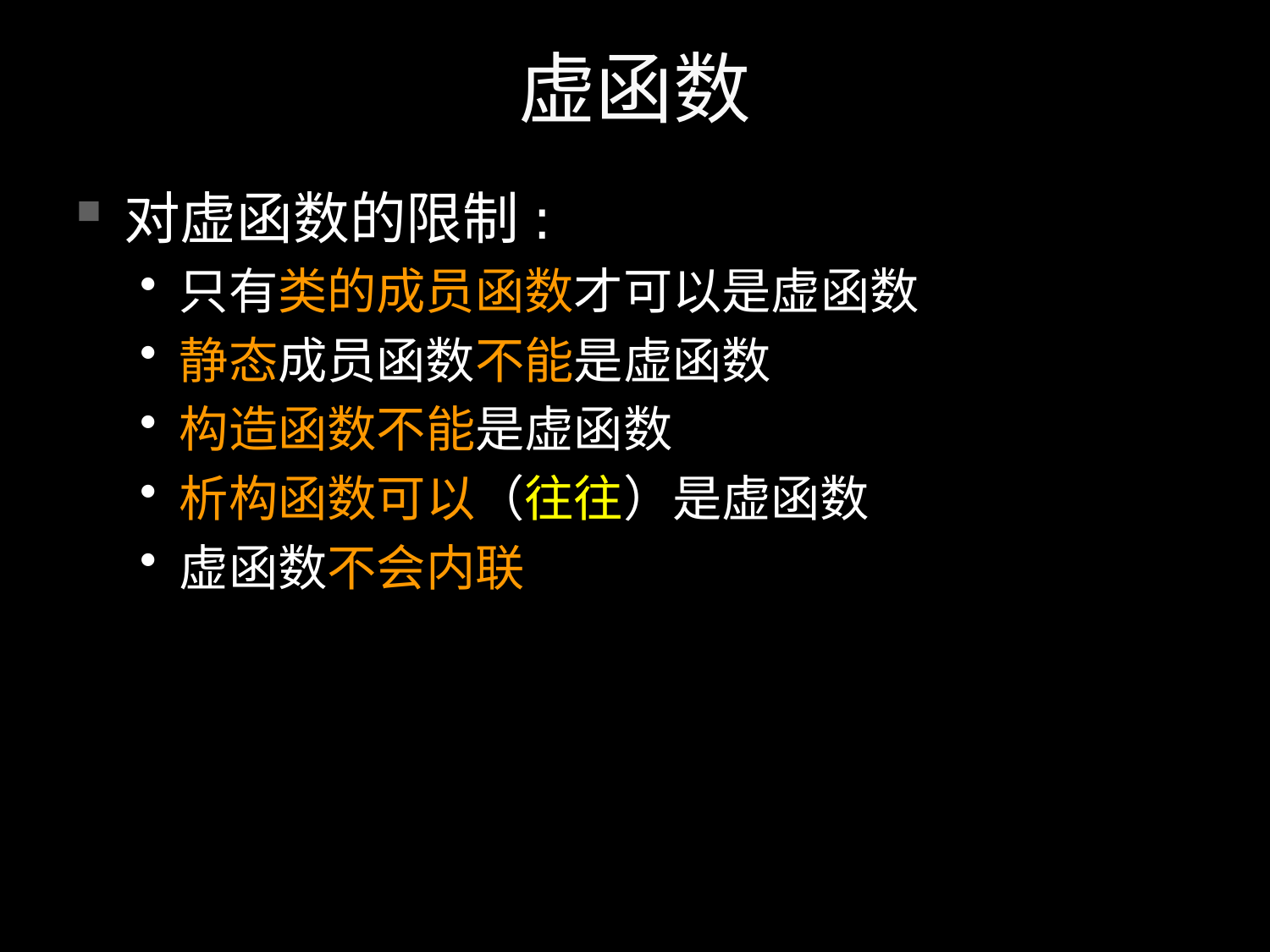

# 虚函数
对虚函数的限制:
只有类的成员函数才可以是虚函数
静态成员函数不能是虚函数
构造函数不能是虚函数
析构函数可以（往往）是虚函数
虚函数不会内联